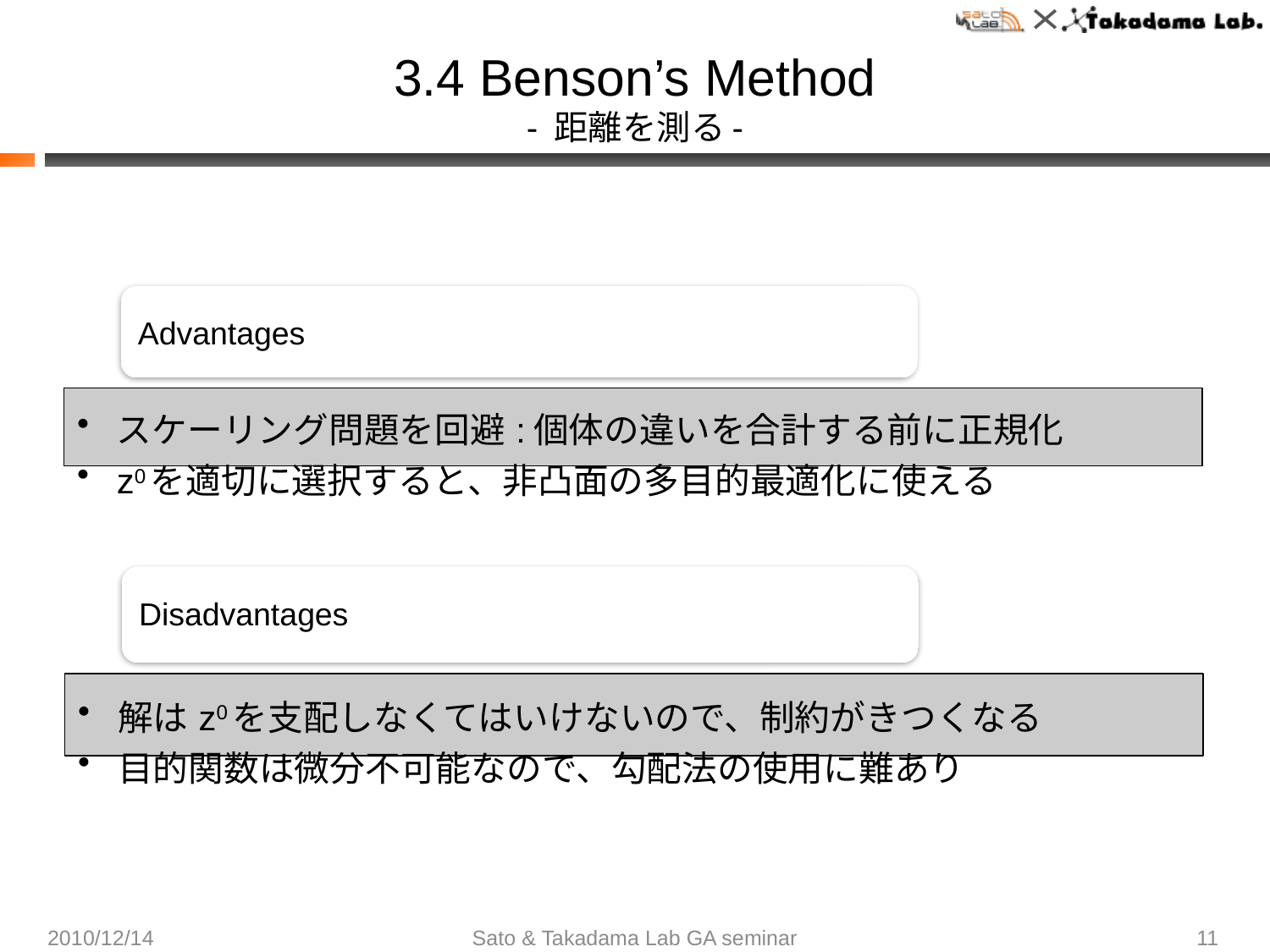

# 3.4 Benson’s Method - 距離を測る-
Advantages
スケーリング問題を回避:個体の違いを合計する前に正規化
z0を適切に選択すると、非凸面の多目的最適化に使える
Disadvantages
解はz0を支配しなくてはいけないので、制約がきつくなる
目的関数は微分不可能なので、勾配法の使用に難あり
2010/12/14
Sato & Takadama Lab GA seminar
11